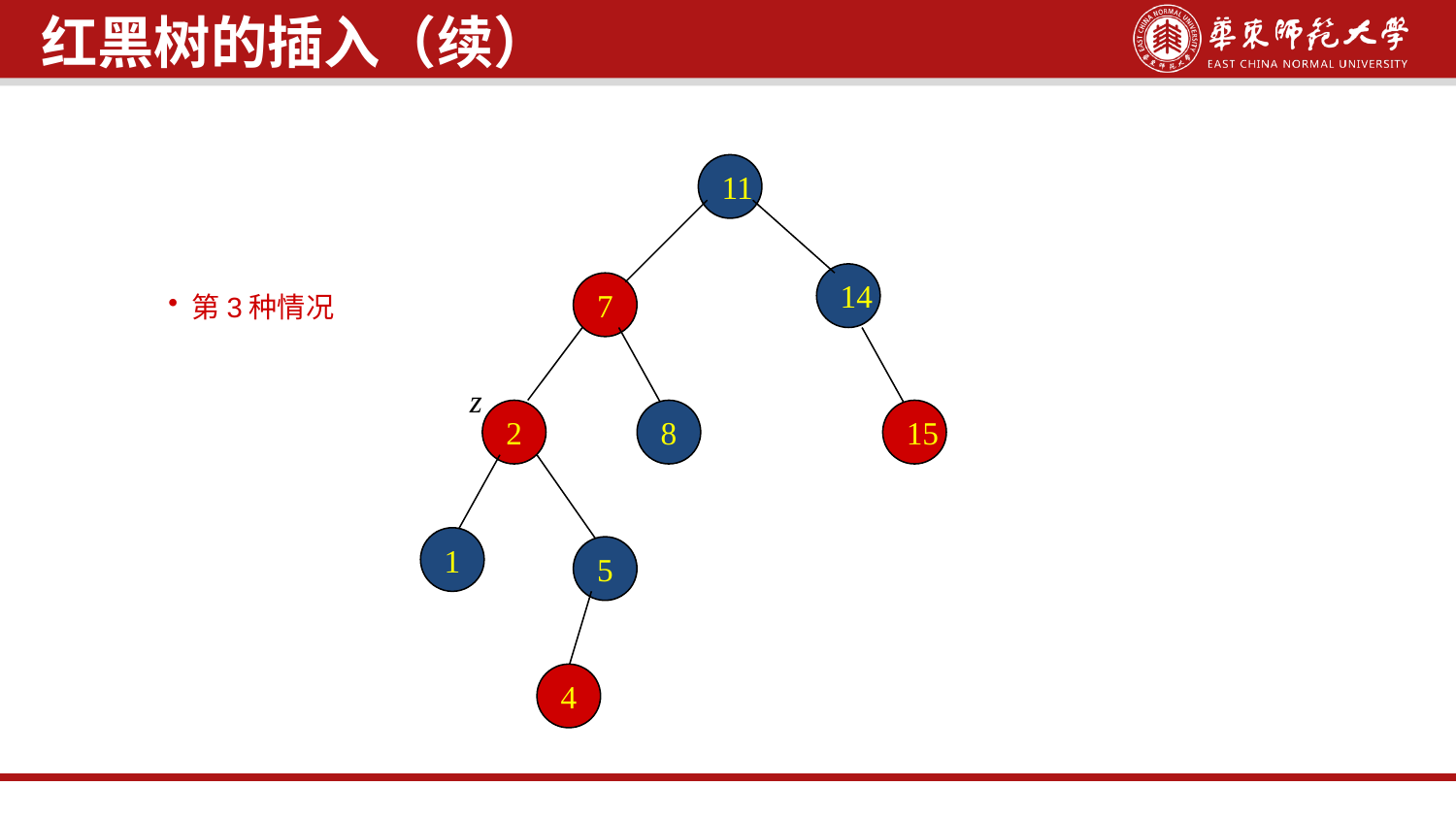

红黑树的插入（续）
11

14
7
 第3种情况

z
2
8
15

1
5

4